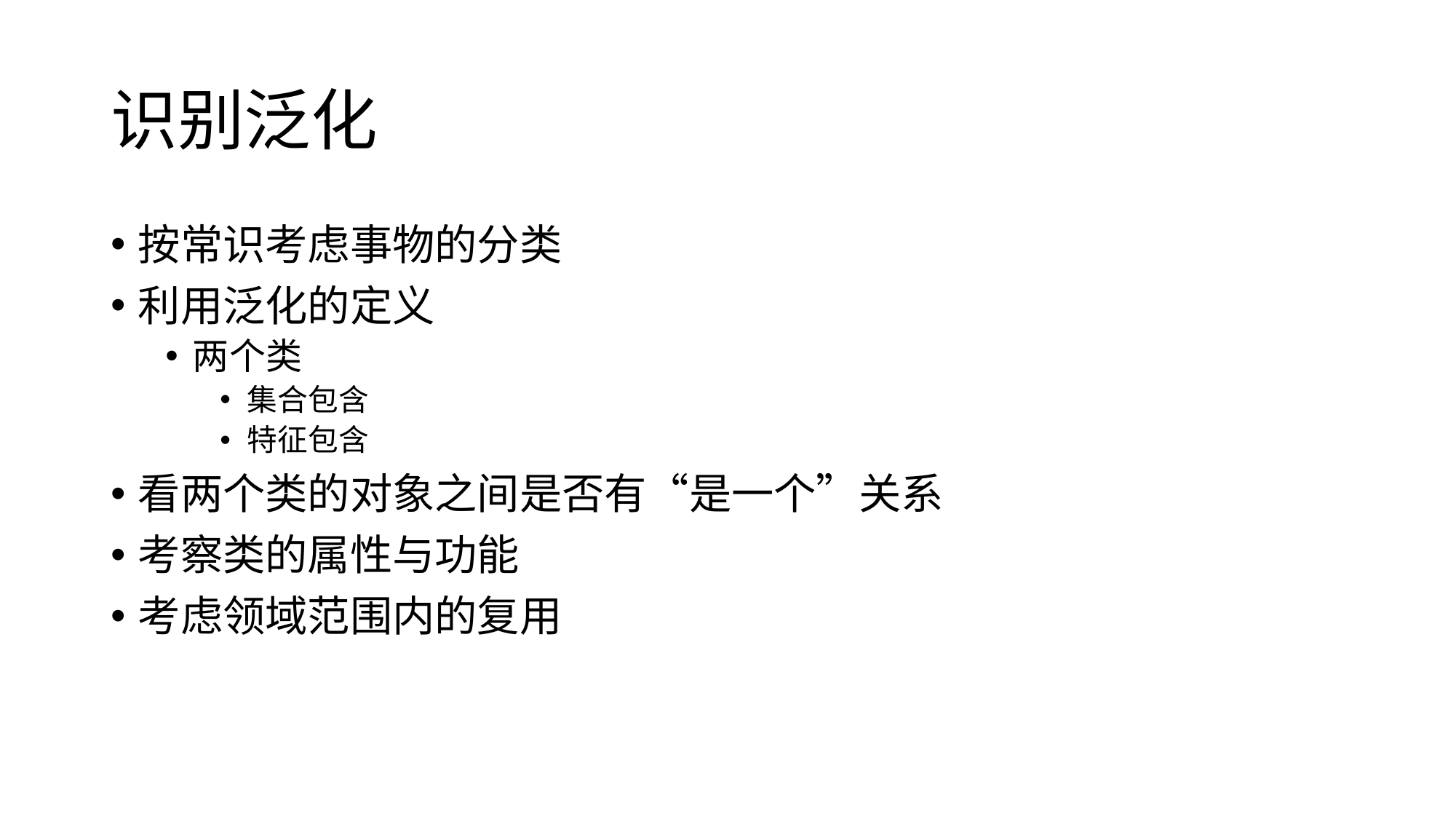

# 识别泛化
按常识考虑事物的分类
利用泛化的定义
两个类
集合包含
特征包含
看两个类的对象之间是否有“是一个”关系
考察类的属性与功能
考虑领域范围内的复用